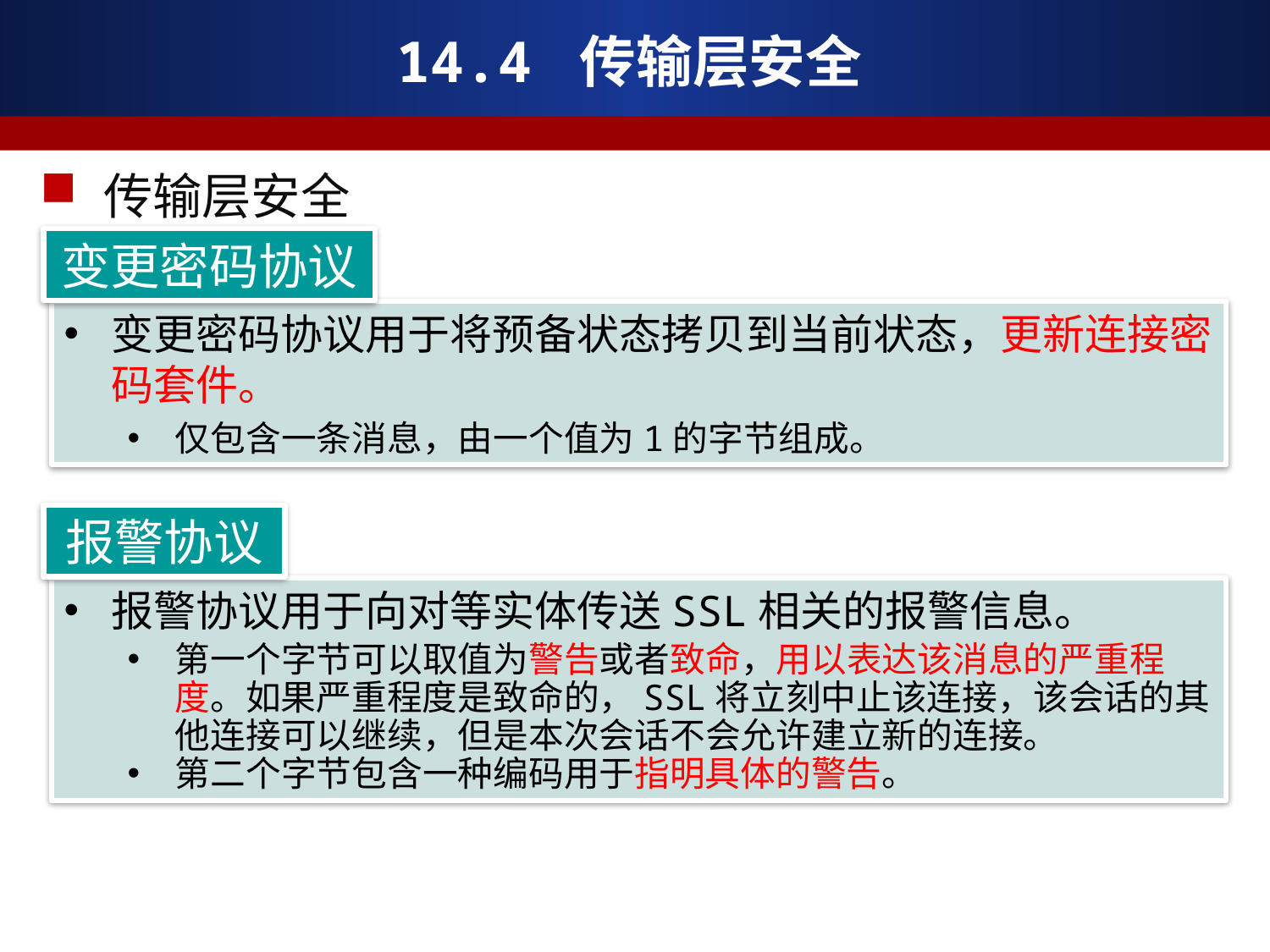

# 14.4 传输层安全
传输层安全
变更密码协议
变更密码协议用于将预备状态拷贝到当前状态，更新连接密码套件。
仅包含一条消息，由一个值为1的字节组成。
报警协议
报警协议用于向对等实体传送SSL相关的报警信息。
第一个字节可以取值为警告或者致命，用以表达该消息的严重程度。如果严重程度是致命的，SSL将立刻中止该连接，该会话的其他连接可以继续，但是本次会话不会允许建立新的连接。
第二个字节包含一种编码用于指明具体的警告。